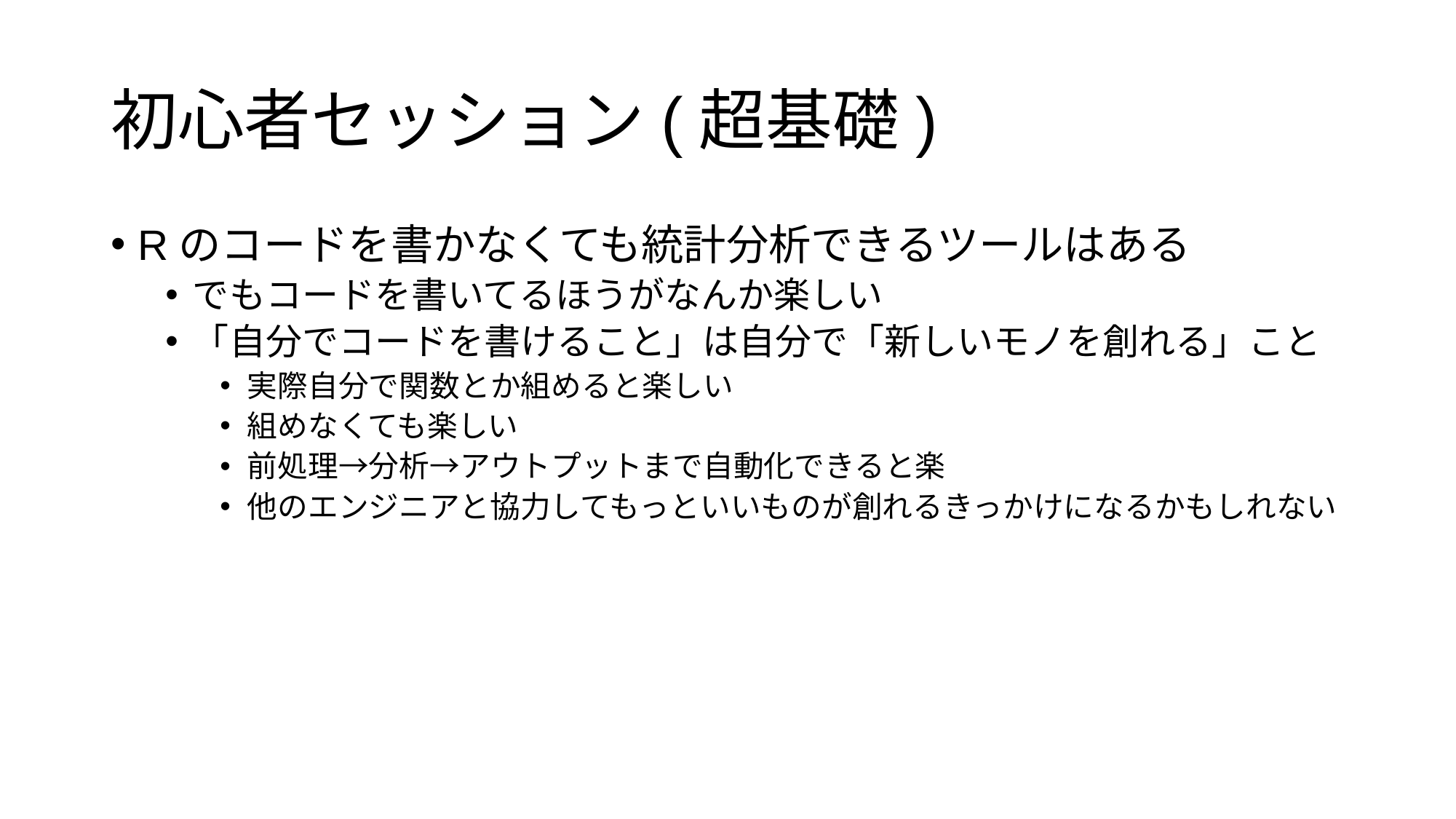

# 初心者セッション(超基礎)
Rのコードを書かなくても統計分析できるツールはある
でもコードを書いてるほうがなんか楽しい
「自分でコードを書けること」は自分で「新しいモノを創れる」こと
実際自分で関数とか組めると楽しい
組めなくても楽しい
前処理→分析→アウトプットまで自動化できると楽
他のエンジニアと協力してもっといいものが創れるきっかけになるかもしれない